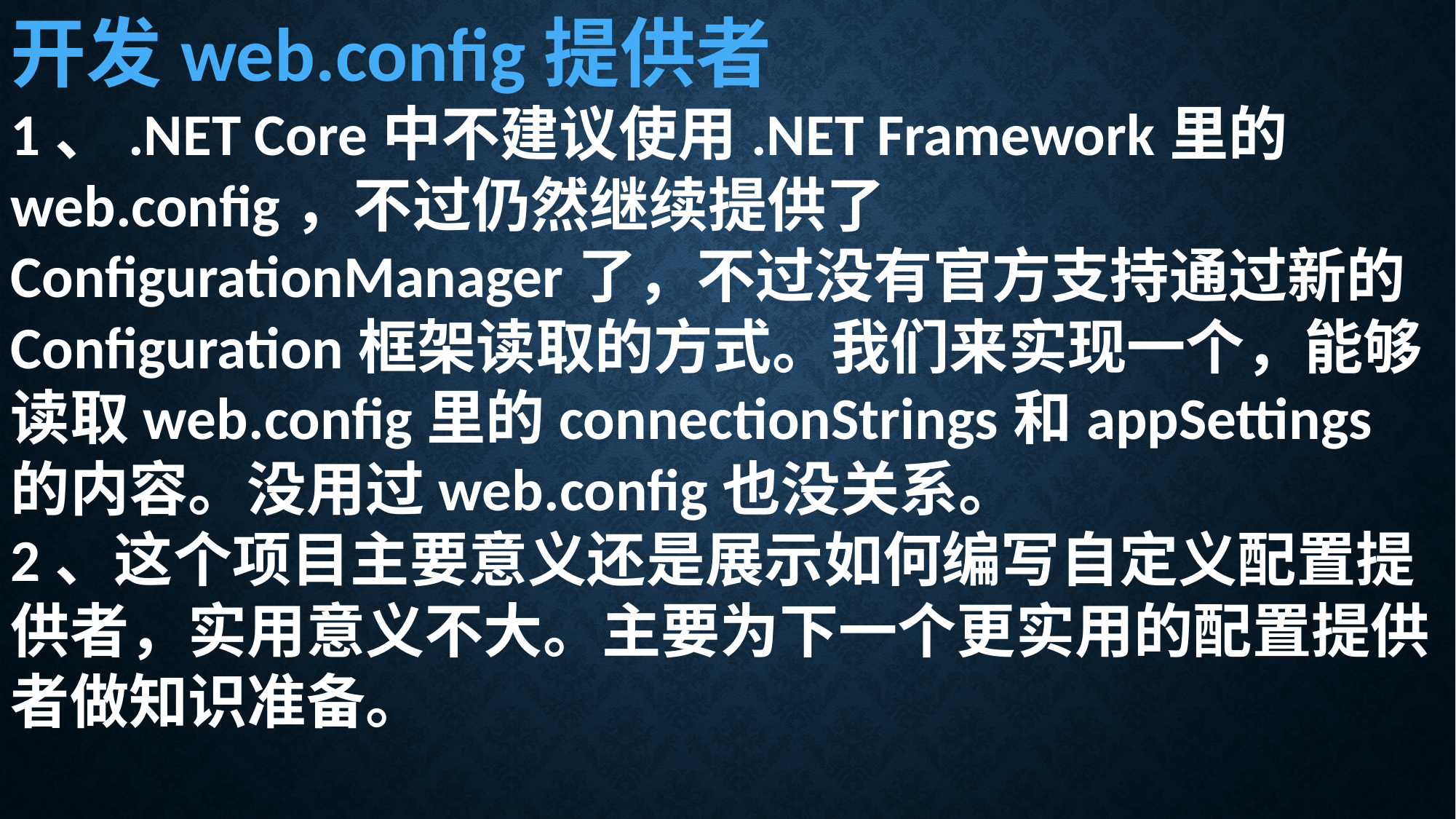

开发web.config提供者
1、.NET Core中不建议使用.NET Framework里的web.config，不过仍然继续提供了ConfigurationManager了，不过没有官方支持通过新的Configuration框架读取的方式。我们来实现一个，能够读取web.config里的connectionStrings和appSettings的内容。没用过web.config也没关系。
2、这个项目主要意义还是展示如何编写自定义配置提供者，实用意义不大。主要为下一个更实用的配置提供者做知识准备。